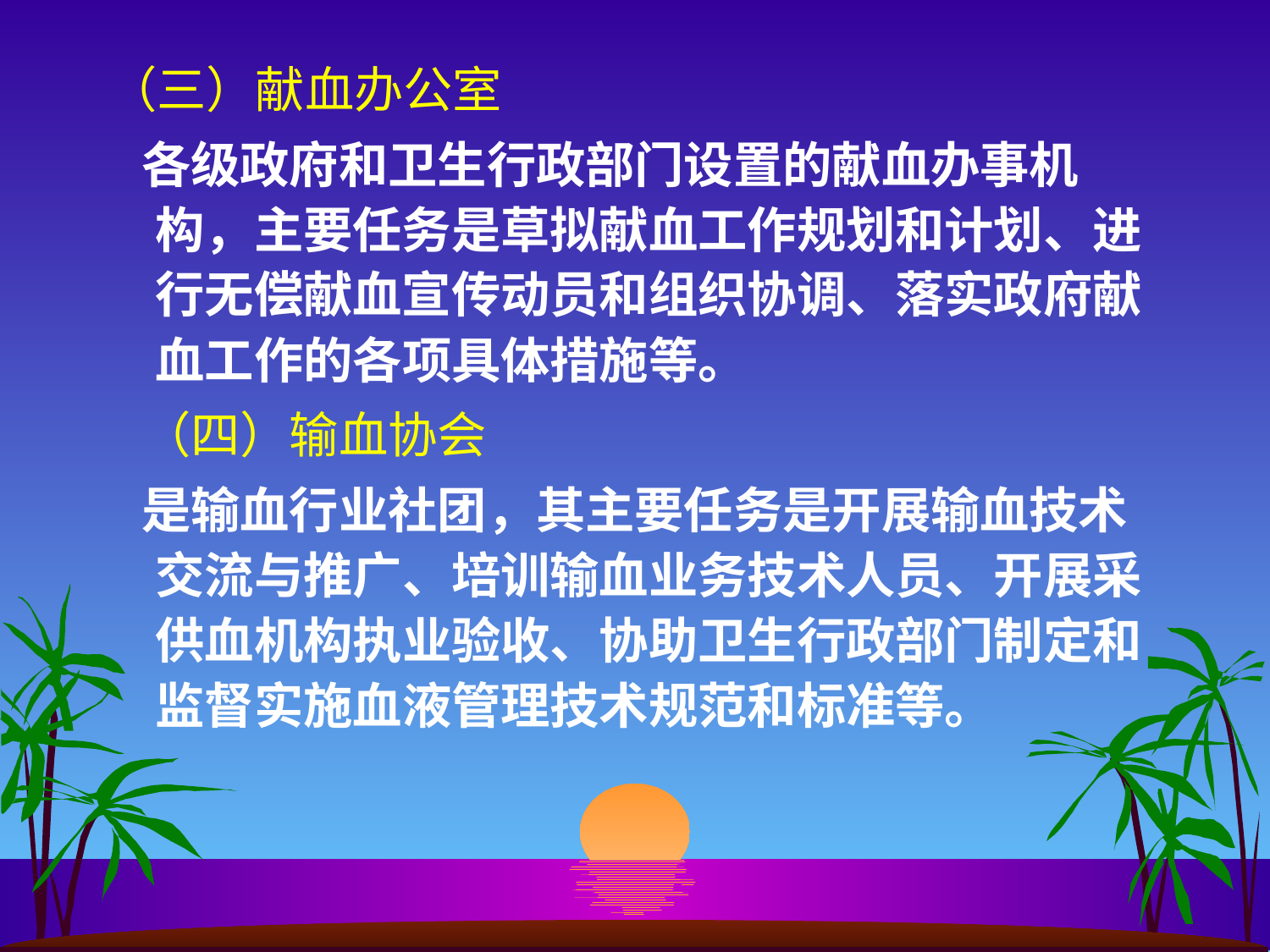

（三）献血办公室
  各级政府和卫生行政部门设置的献血办事机构，主要任务是草拟献血工作规划和计划、进行无偿献血宣传动员和组织协调、落实政府献血工作的各项具体措施等。
  （四）输血协会
  是输血行业社团，其主要任务是开展输血技术交流与推广、培训输血业务技术人员、开展采供血机构执业验收、协助卫生行政部门制定和监督实施血液管理技术规范和标准等。

​